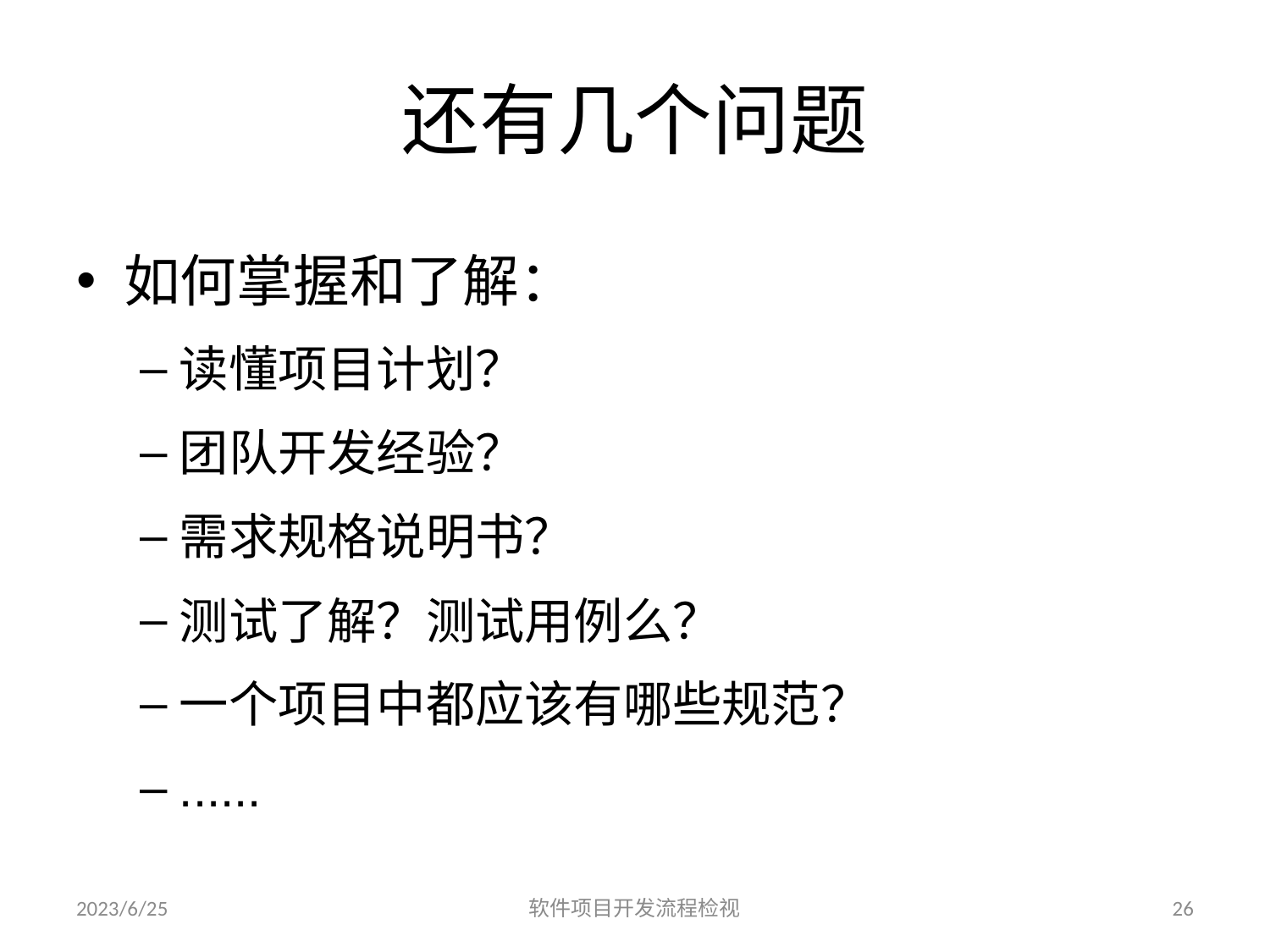

# 还有几个问题
如何掌握和了解：
读懂项目计划？
团队开发经验？
需求规格说明书？
测试了解？测试用例么？
一个项目中都应该有哪些规范？
......

2023/6/25
软件项目开发流程检视
26